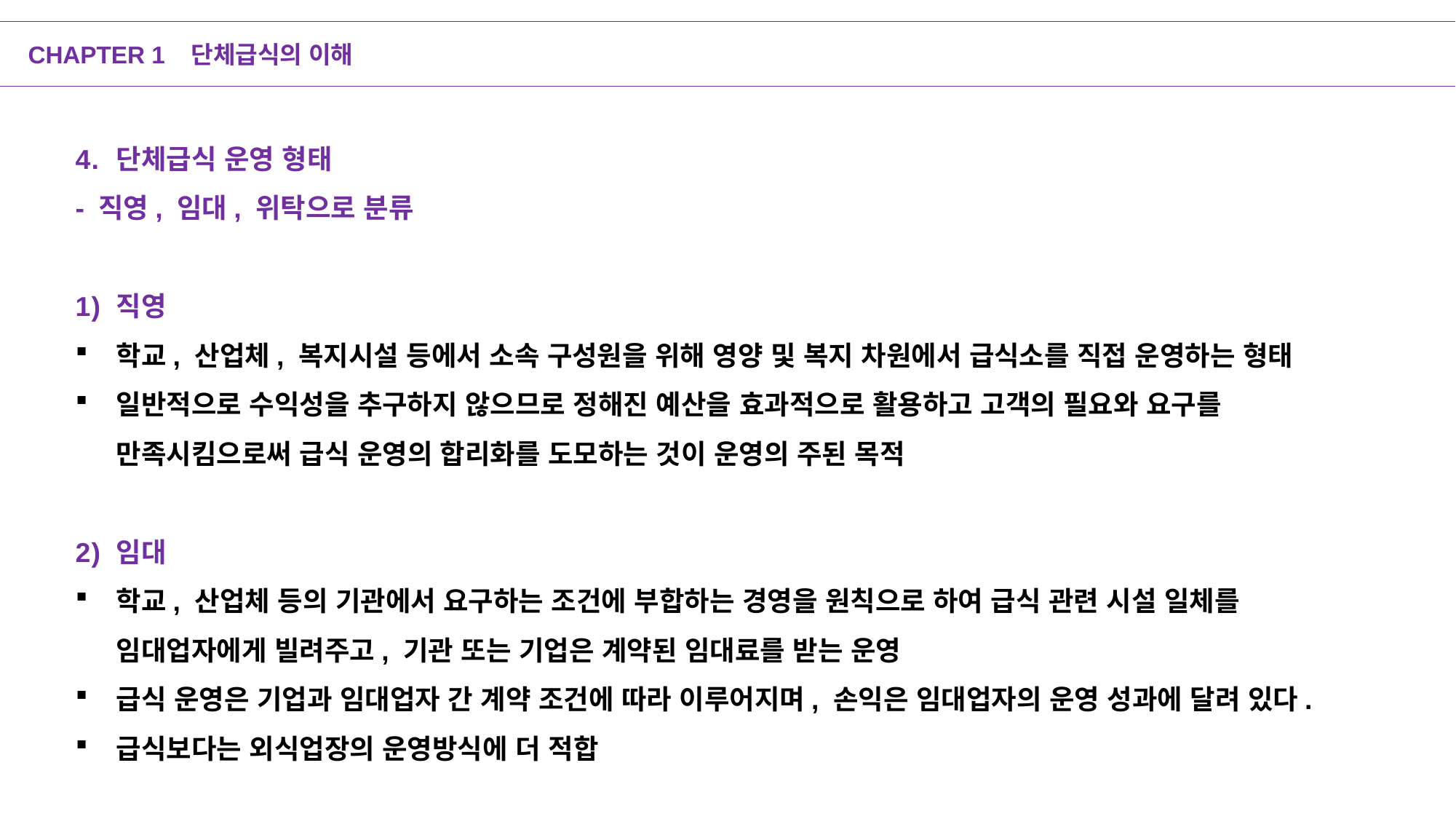

CHAPTER 1   단체급식의 이해
단체급식 운영 형태
- 직영, 임대, 위탁으로 분류

직영
학교, 산업체, 복지시설 등에서 소속 구성원을 위해 영양 및 복지 차원에서 급식소를 직접 운영하는 형태
일반적으로 수익성을 추구하지 않으므로 정해진 예산을 효과적으로 활용하고 고객의 필요와 요구를 만족시킴으로써 급식 운영의 합리화를 도모하는 것이 운영의 주된 목적

임대
학교, 산업체 등의 기관에서 요구하는 조건에 부합하는 경영을 원칙으로 하여 급식 관련 시설 일체를 임대업자에게 빌려주고, 기관 또는 기업은 계약된 임대료를 받는 운영
급식 운영은 기업과 임대업자 간 계약 조건에 따라 이루어지며, 손익은 임대업자의 운영 성과에 달려 있다.
급식보다는 외식업장의 운영방식에 더 적합